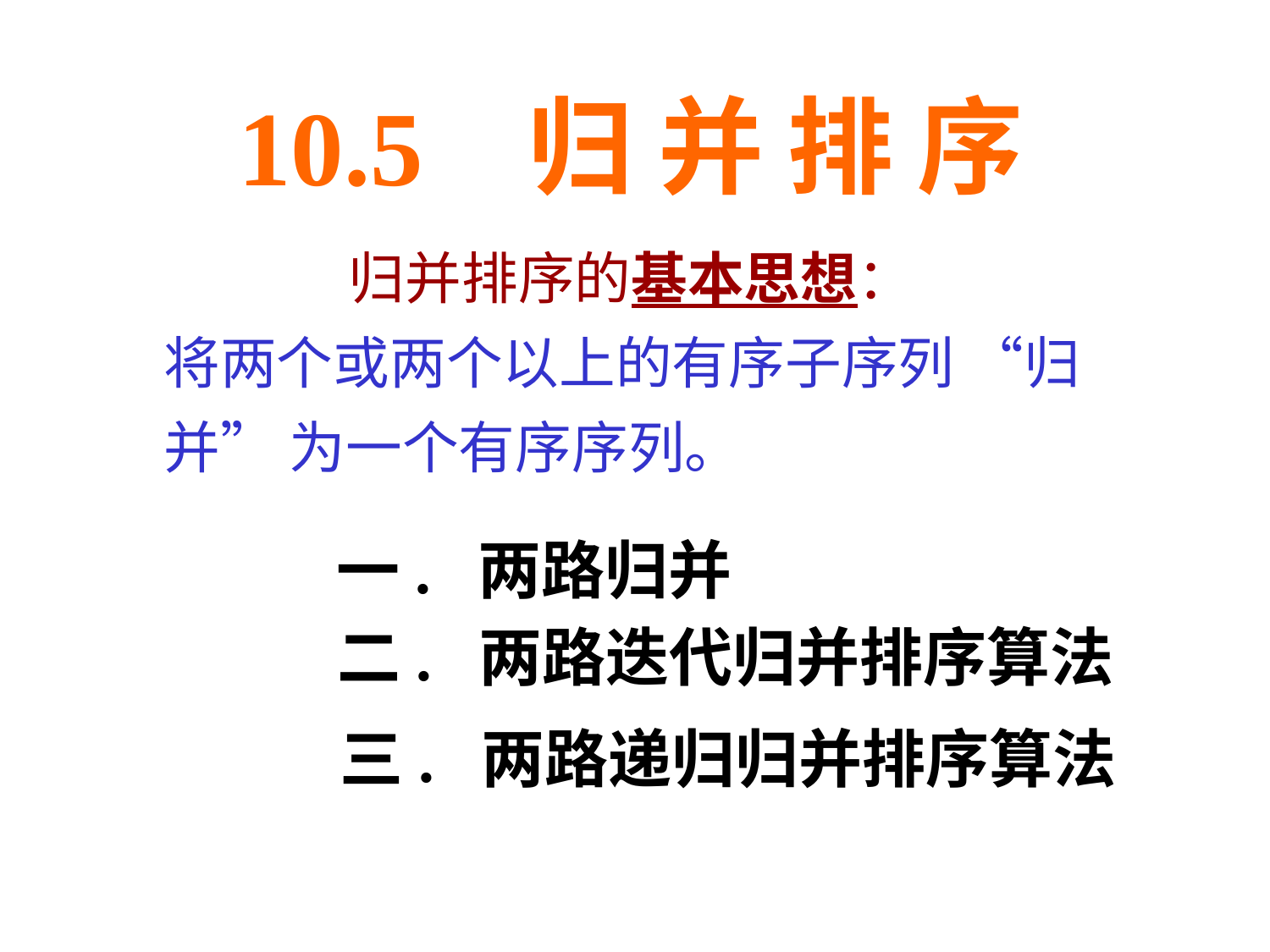

10.5   归 并 排 序
归并排序的基本思想：
将两个或两个以上的有序子序列 “归并” 为一个有序序列。
一.  两路归并
二.  两路迭代归并排序算法
三.  两路递归归并排序算法